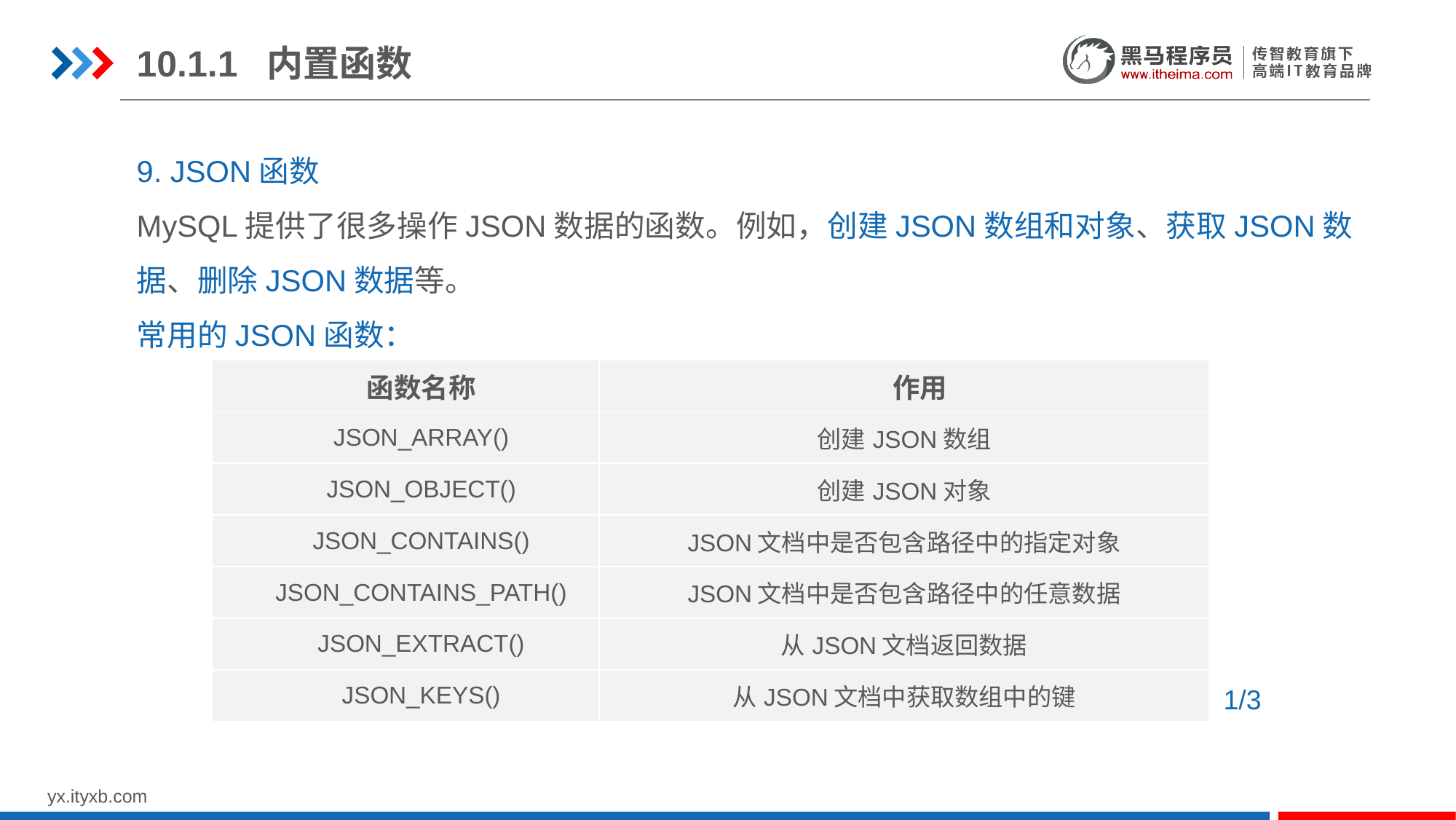

10.1.1  内置函数
9. JSON函数
MySQL提供了很多操作JSON数据的函数。例如，创建JSON数组和对象、获取JSON数据、删除JSON数据等。
常用的JSON函数：
| 函数名称 | 作用 |
| --- | --- |
| JSON\_ARRAY() | 创建JSON数组 |
| JSON\_OBJECT() | 创建JSON对象 |
| JSON\_CONTAINS() | JSON文档中是否包含路径中的指定对象 |
| JSON\_CONTAINS\_PATH() | JSON文档中是否包含路径中的任意数据 |
| JSON\_EXTRACT() | 从JSON文档返回数据 |
| JSON\_KEYS() | 从JSON文档中获取数组中的键 |
1/3